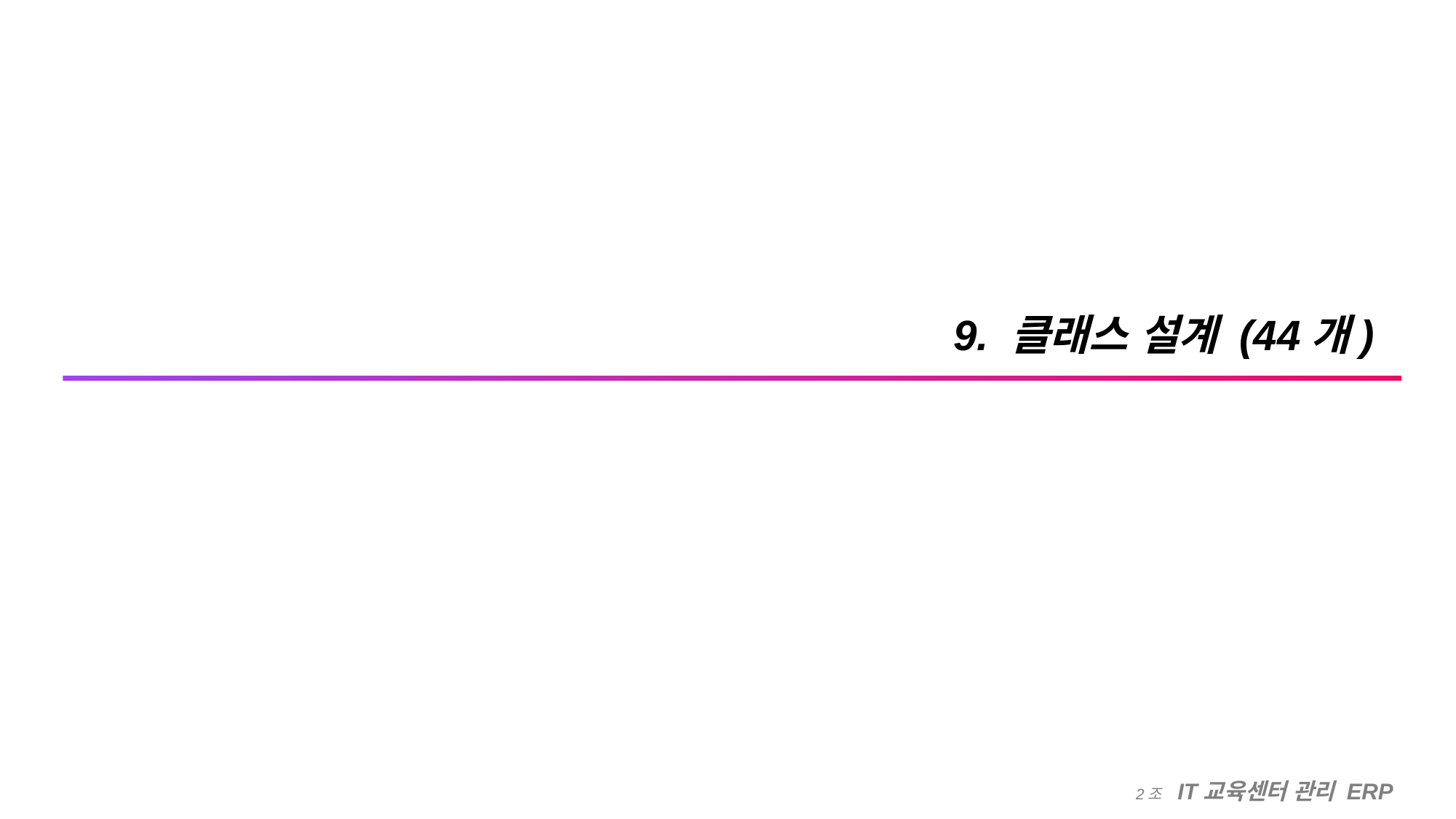

9. 클래스 설계 (44개)

2조 IT교육센터 관리 ERP